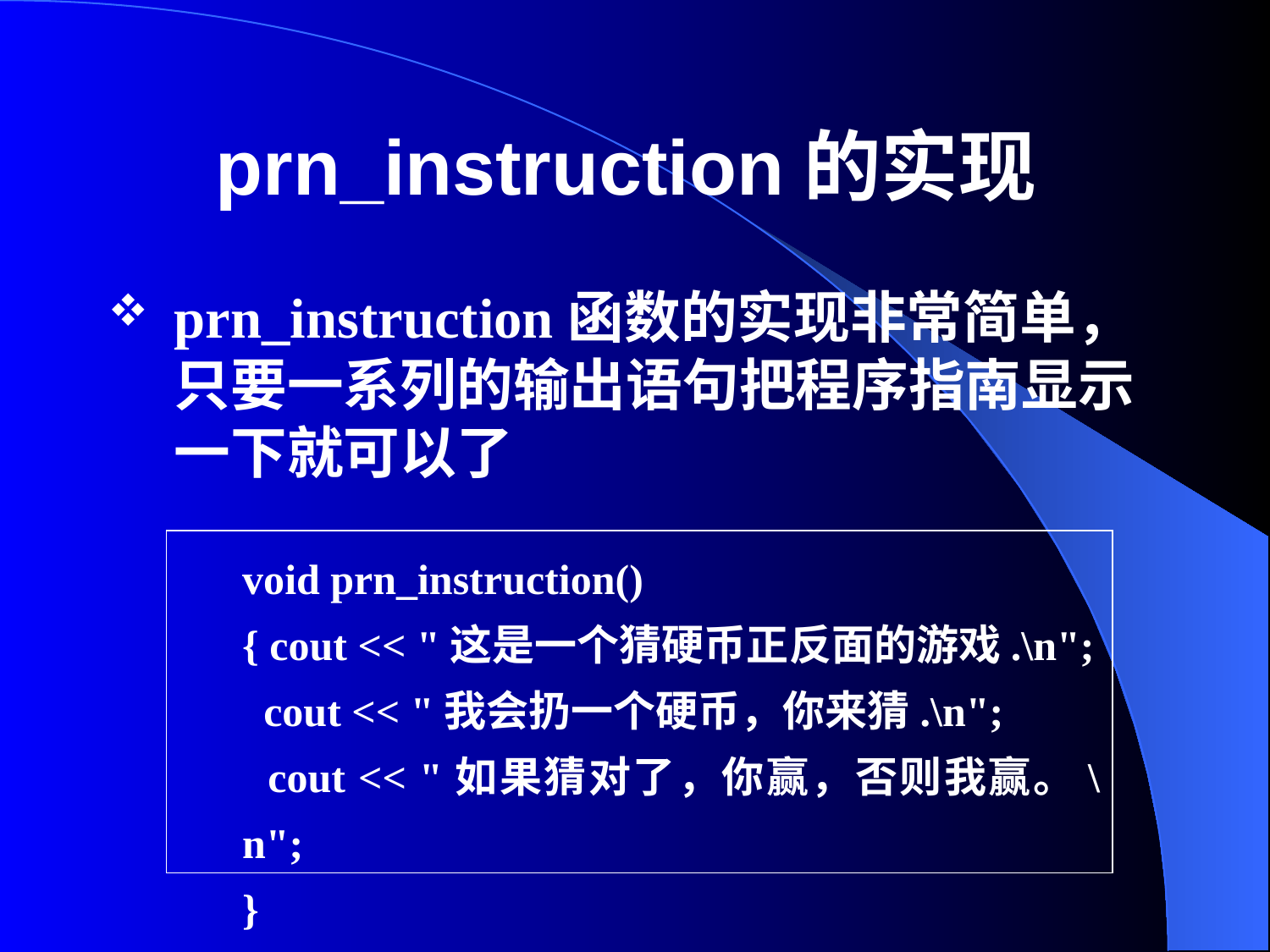

# prn_instruction的实现
prn_instruction函数的实现非常简单，只要一系列的输出语句把程序指南显示一下就可以了
void prn_instruction()
{ cout << "这是一个猜硬币正反面的游戏.\n";
  cout << "我会扔一个硬币，你来猜.\n";
  cout << "如果猜对了，你赢，否则我赢。\n";
}